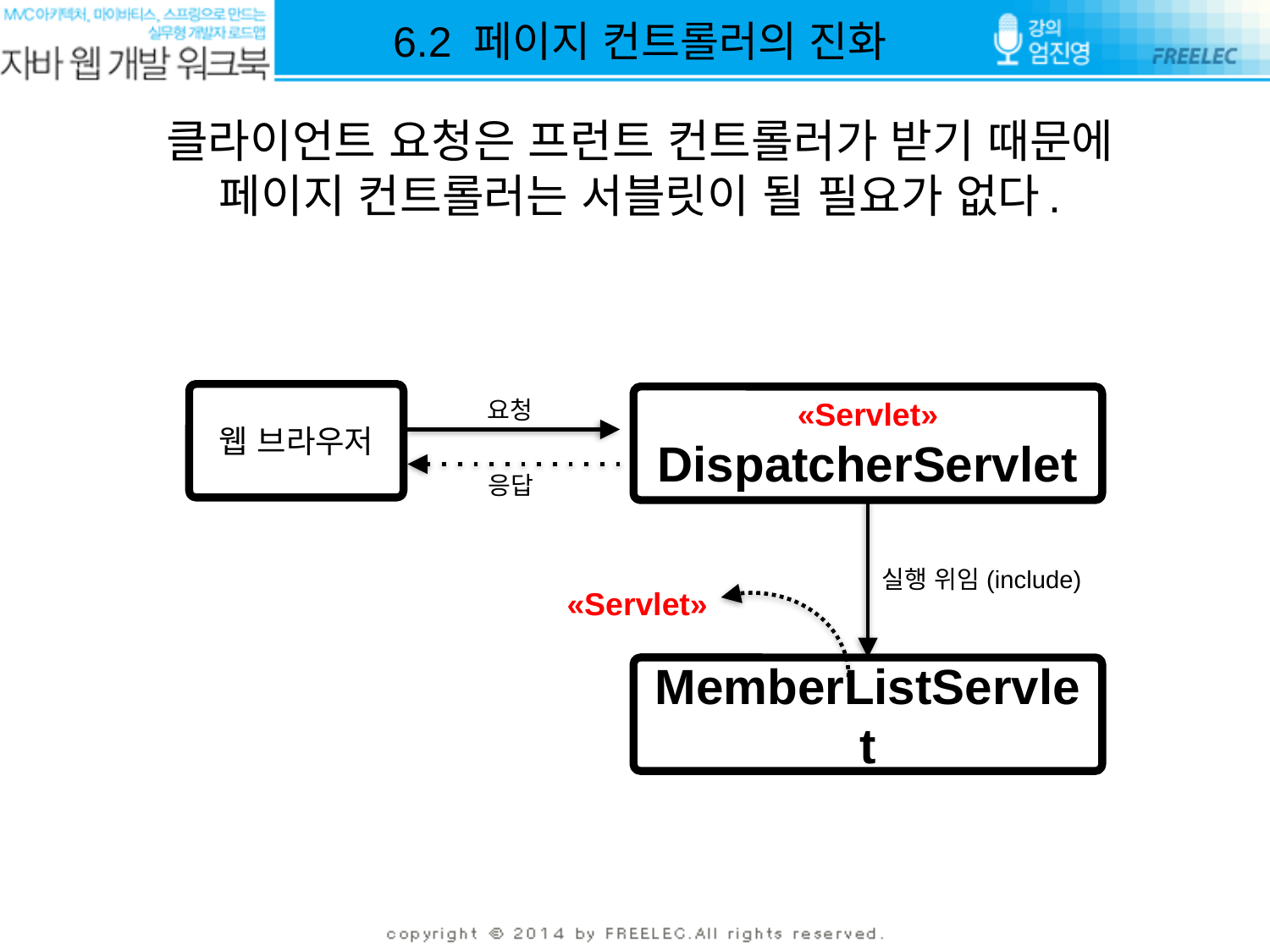

6.2 페이지 컨트롤러의 진화
클라이언트 요청은 프런트 컨트롤러가 받기 때문에
페이지 컨트롤러는 서블릿이 될 필요가 없다.
웹 브라우저
«Servlet»
DispatcherServlet

요청
응답
실행 위임(include)
«Servlet»

MemberListServlet